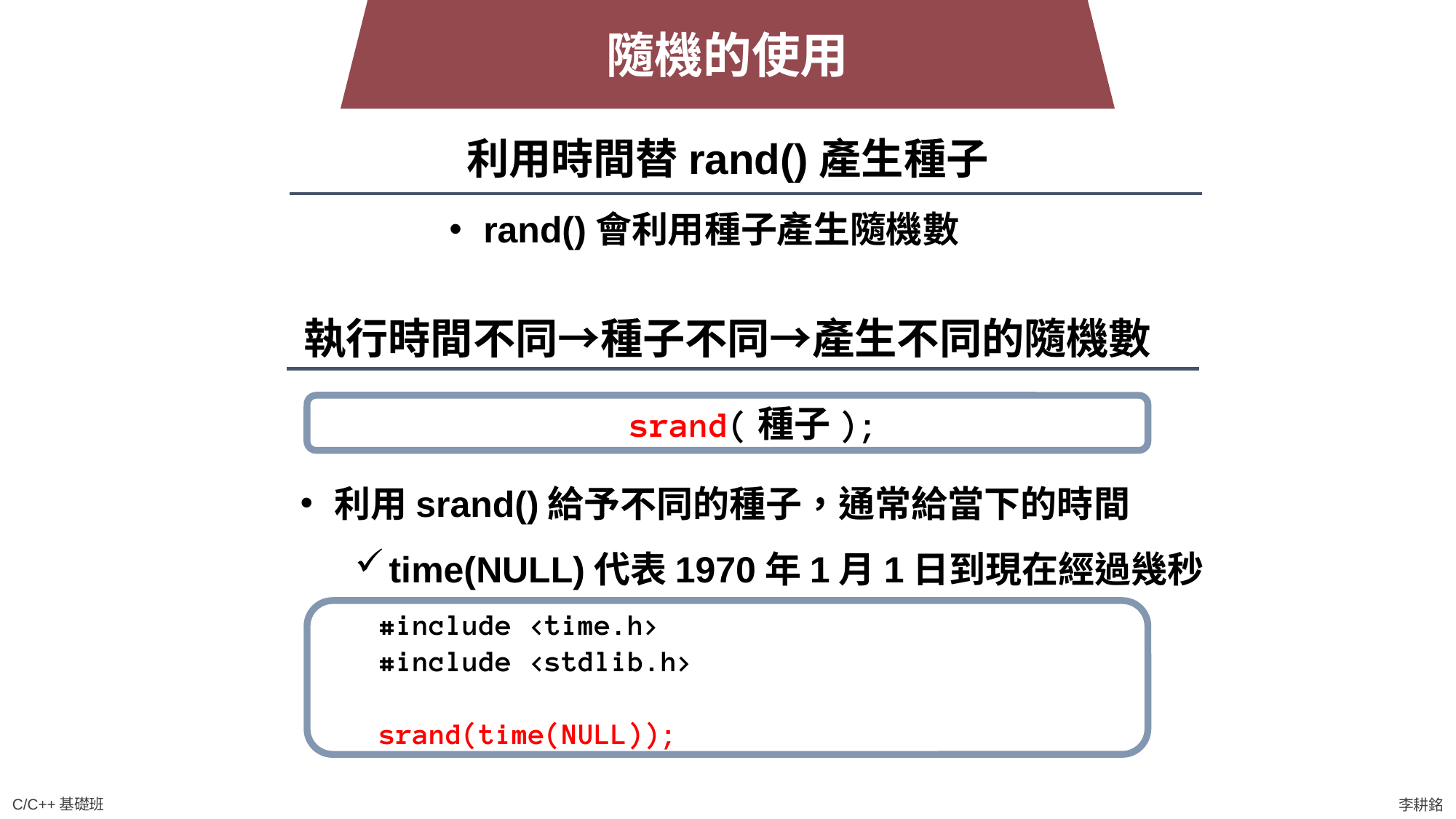

隨機的使用
利用時間替rand()產生種子
rand()會利用種子產生隨機數
執行時間不同→種子不同→產生不同的隨機數
srand(種子);
利用srand()給予不同的種子，通常給當下的時間
time(NULL)代表1970年1月1日到現在經過幾秒
#include <time.h>
#include <stdlib.h>

srand(time(NULL));
C/C++基礎班
李耕銘